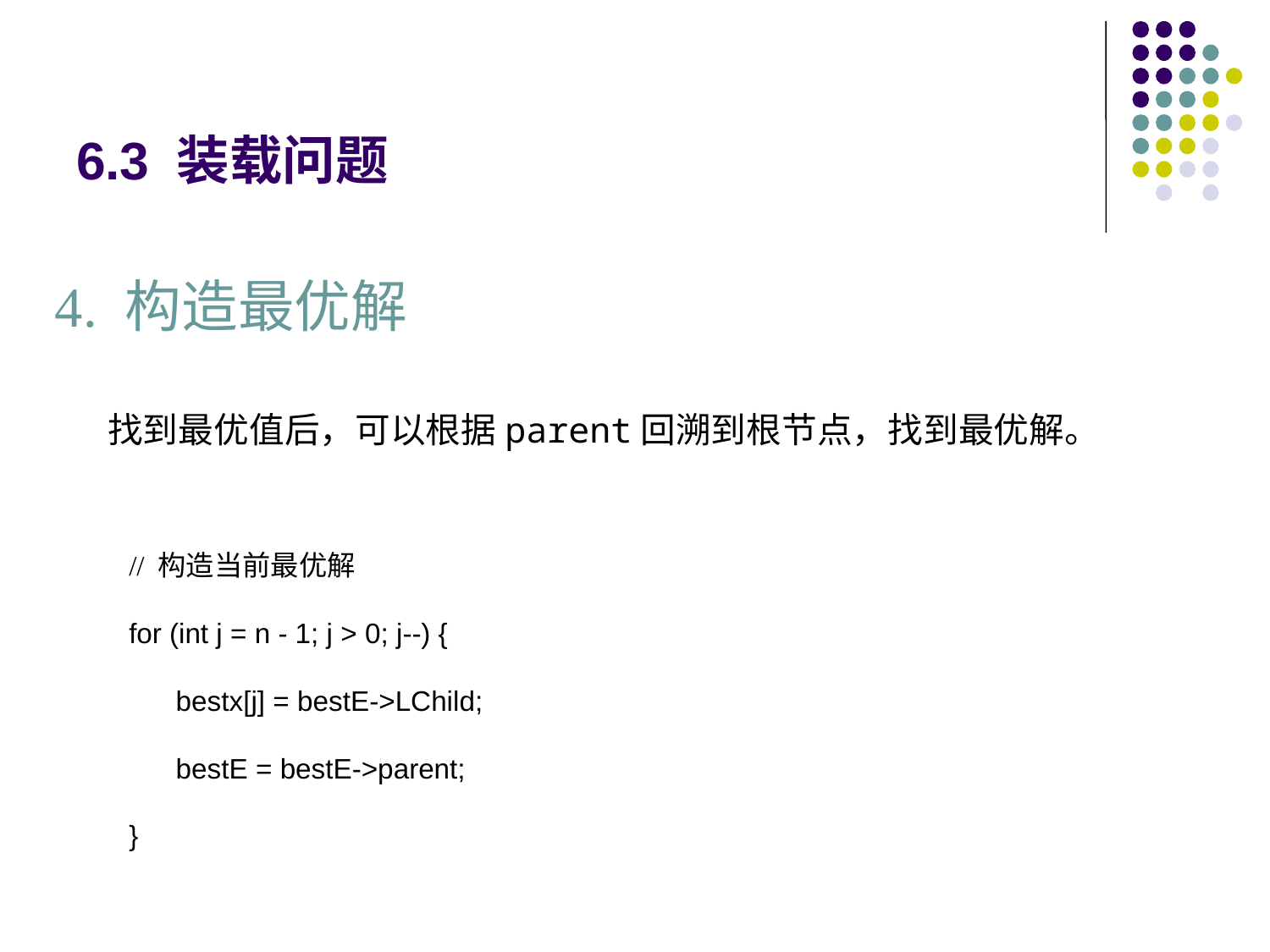

# 6.3 装载问题
4. 构造最优解
找到最优值后，可以根据parent回溯到根节点，找到最优解。
// 构造当前最优解
for (int j = n - 1; j > 0; j--) {
      bestx[j] = bestE->LChild;
      bestE = bestE->parent;
}